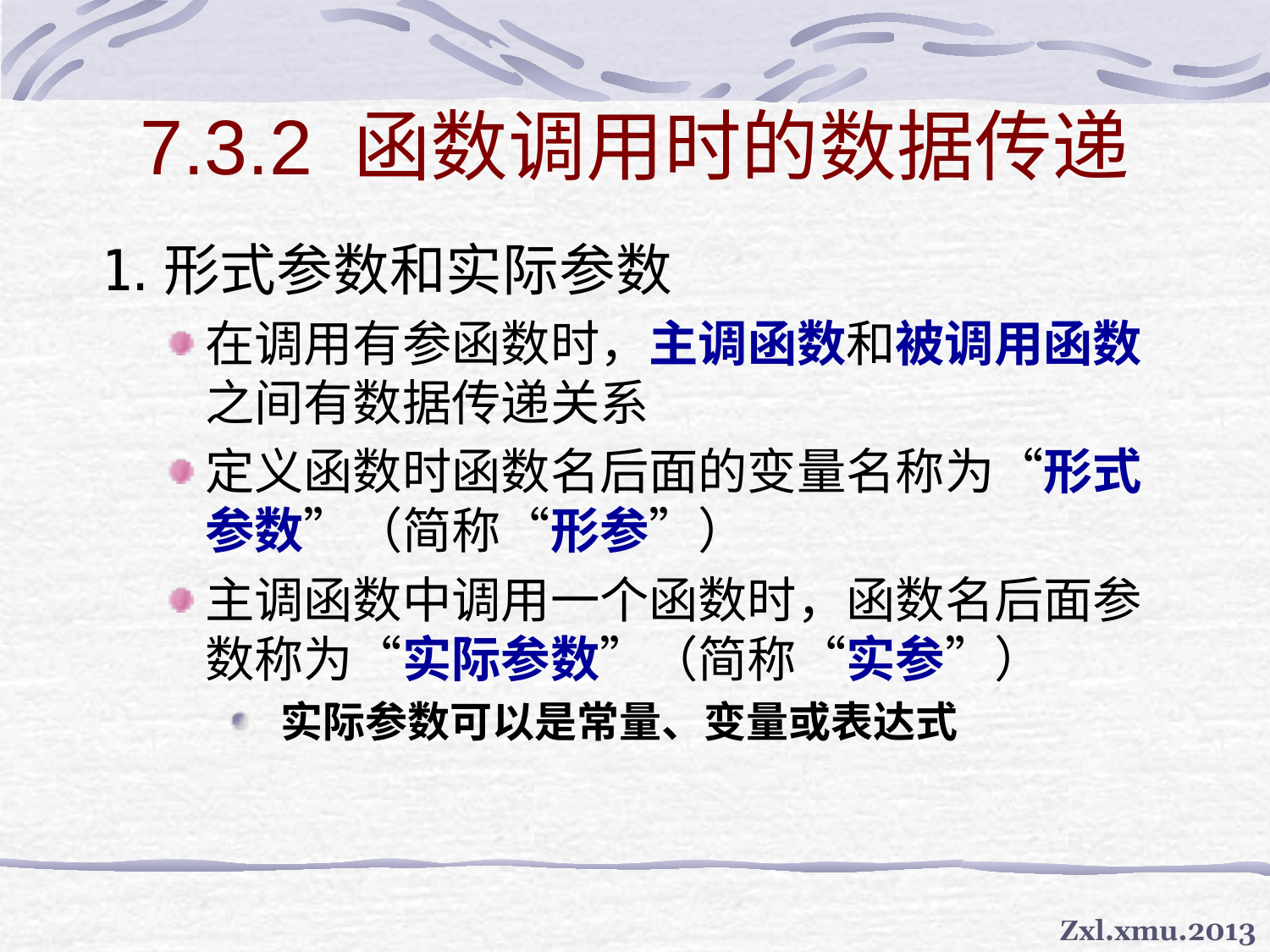

# 7.3.2 函数调用时的数据传递
1.形式参数和实际参数
在调用有参函数时，主调函数和被调用函数之间有数据传递关系
定义函数时函数名后面的变量名称为“形式参数”（简称“形参”）
主调函数中调用一个函数时，函数名后面参数称为“实际参数”（简称“实参”）
 实际参数可以是常量、变量或表达式